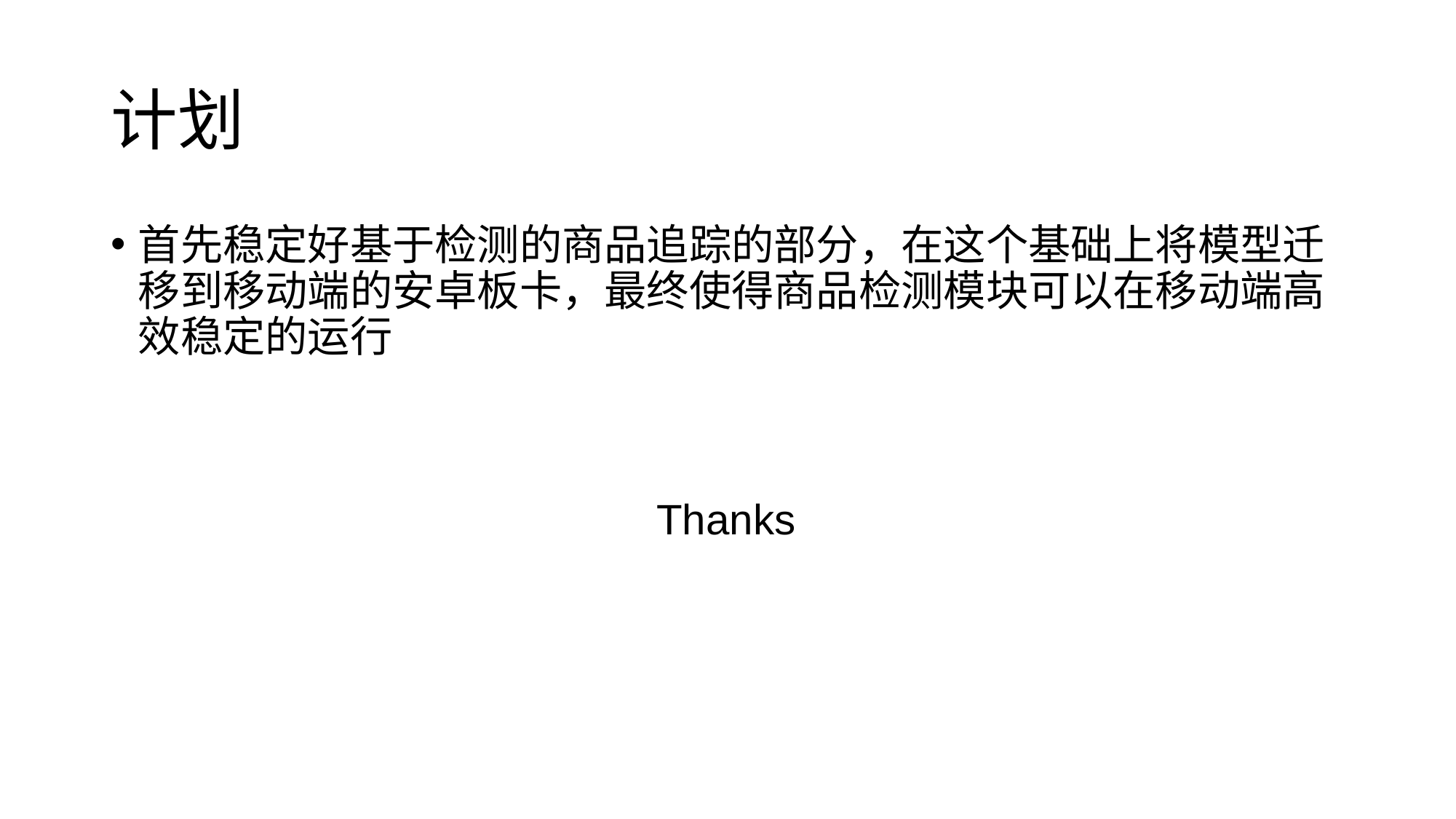

# 计划
首先稳定好基于检测的商品追踪的部分，在这个基础上将模型迁移到移动端的安卓板卡，最终使得商品检测模块可以在移动端高效稳定的运行

					Thanks